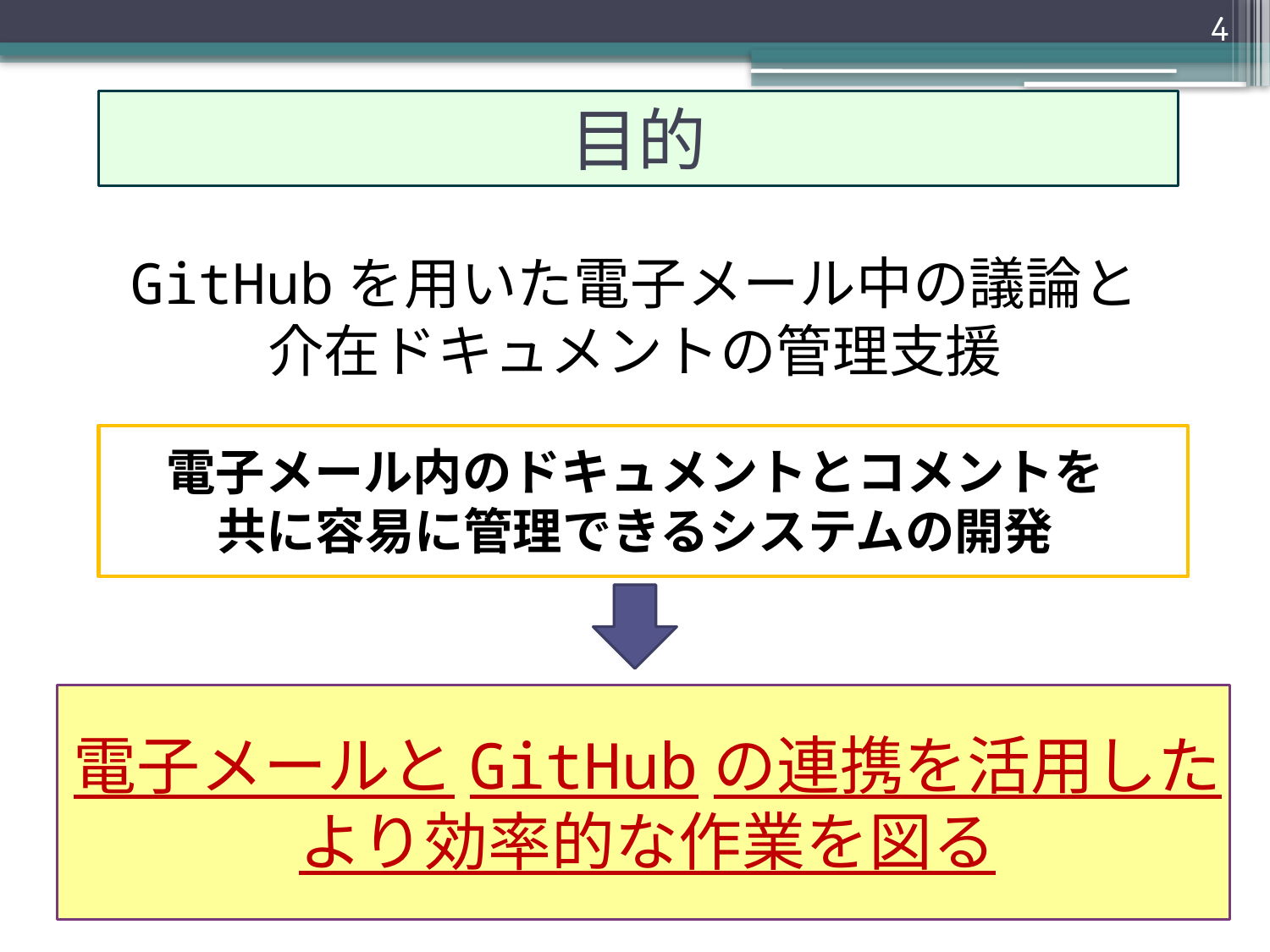

4
目的
GitHubを用いた電子メール中の議論と
介在ドキュメントの管理支援

電子メール内のドキュメントとコメントを
共に容易に管理できるシステムの開発

電子メールとGitHubの連携を活用した
より効率的な作業を図る